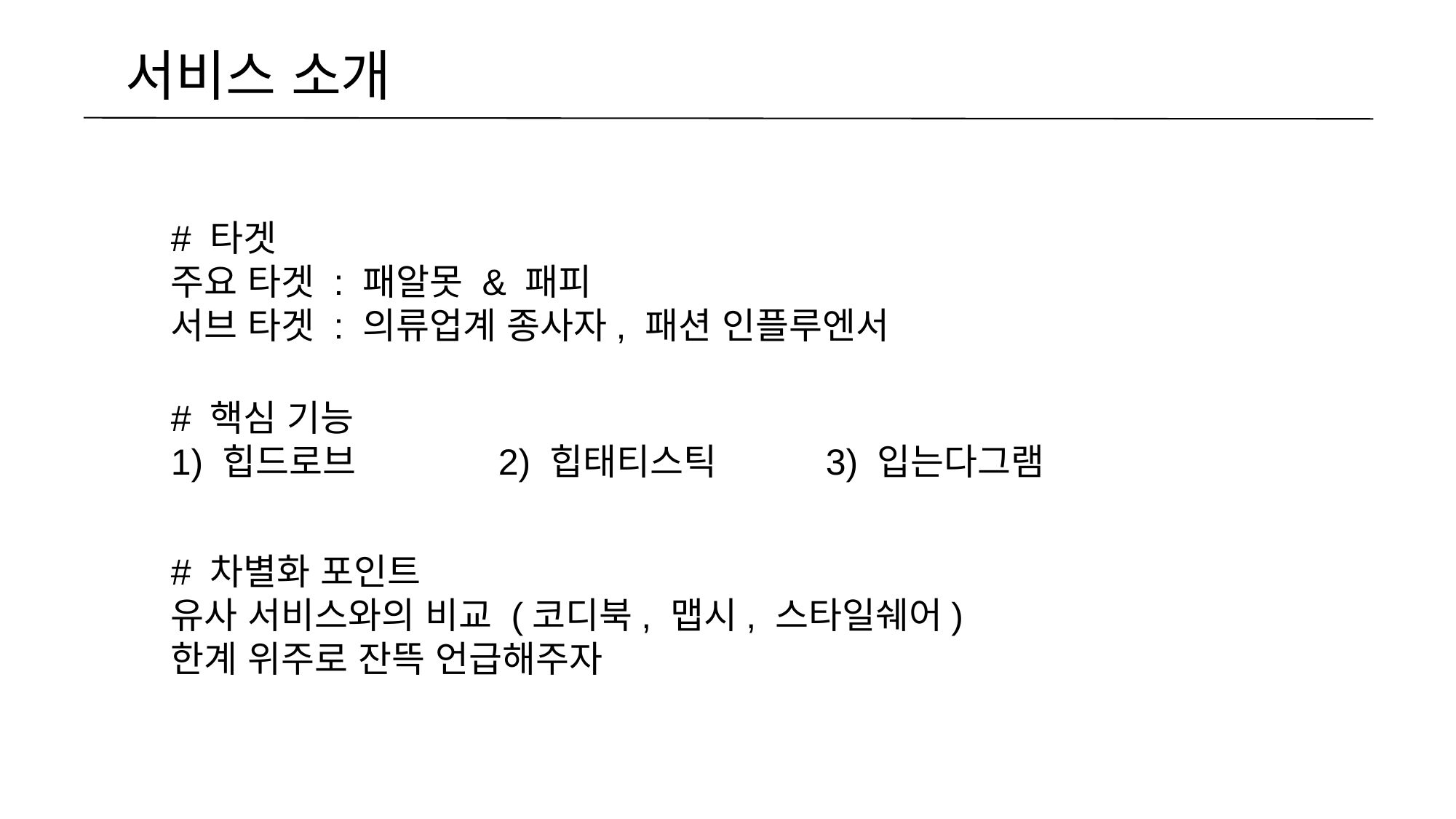

서비스 소개
# 타겟
주요 타겟 : 패알못 & 패피
서브 타겟 : 의류업계 종사자, 패션 인플루엔서
# 핵심 기능
1) 힙드로브		2) 힙태티스틱	3) 입는다그램
# 차별화 포인트
유사 서비스와의 비교 (코디북, 맵시, 스타일쉐어)
한계 위주로 잔뜩 언급해주자